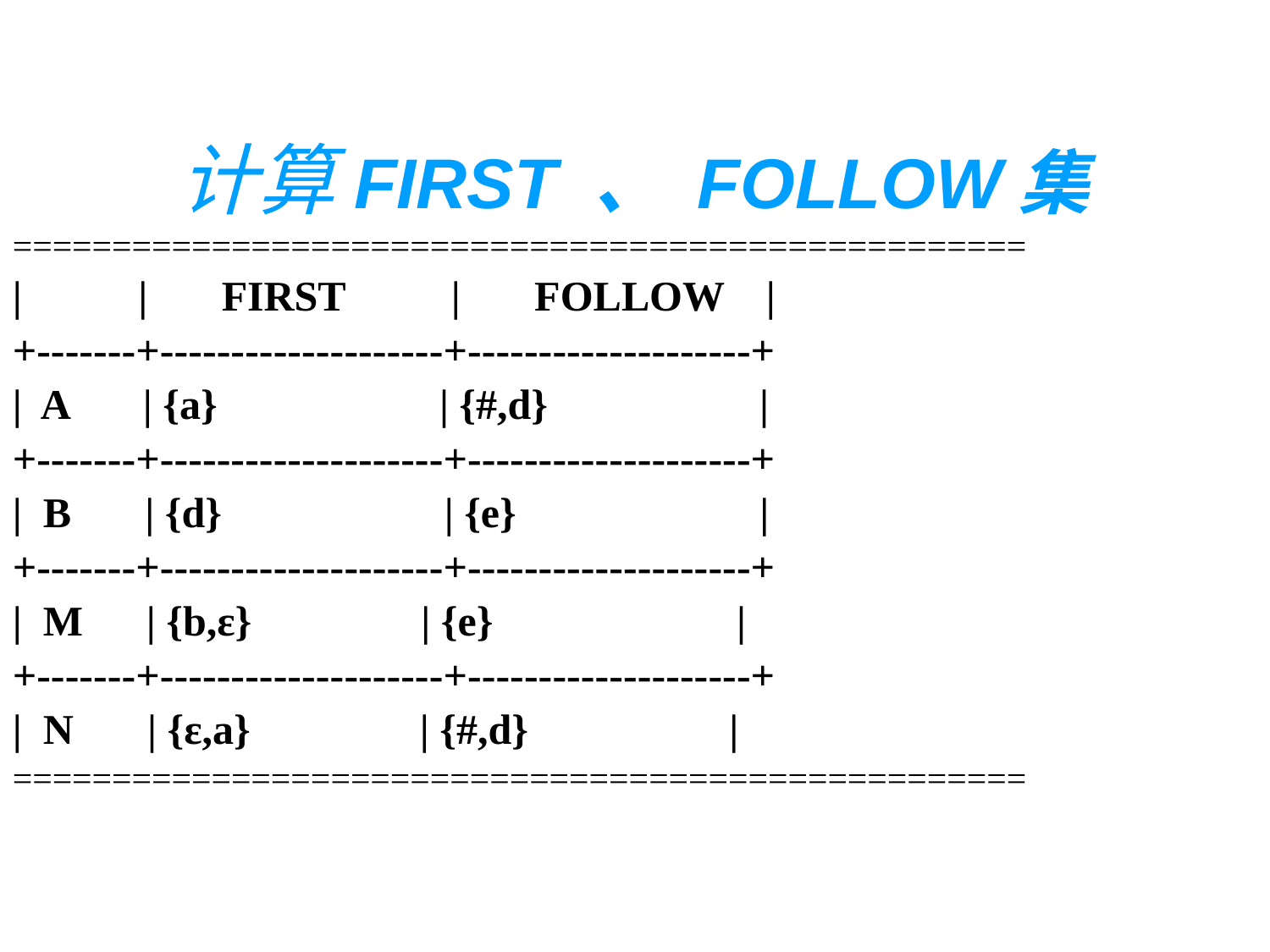

# 计算FIRST 、 FOLLOW集
===================================================
|           |       FIRST          |       FOLLOW    |
+-------+--------------------+--------------------+
|  A       | {a}                     | {#,d}                    |
+-------+--------------------+--------------------+
|  B       | {d}                     | {e}                       |
+-------+--------------------+--------------------+
|  M      | {b,ε}                | {e}                       |
+-------+--------------------+--------------------+
|  N       | {ε,a}                | {#,d}                   |
===================================================